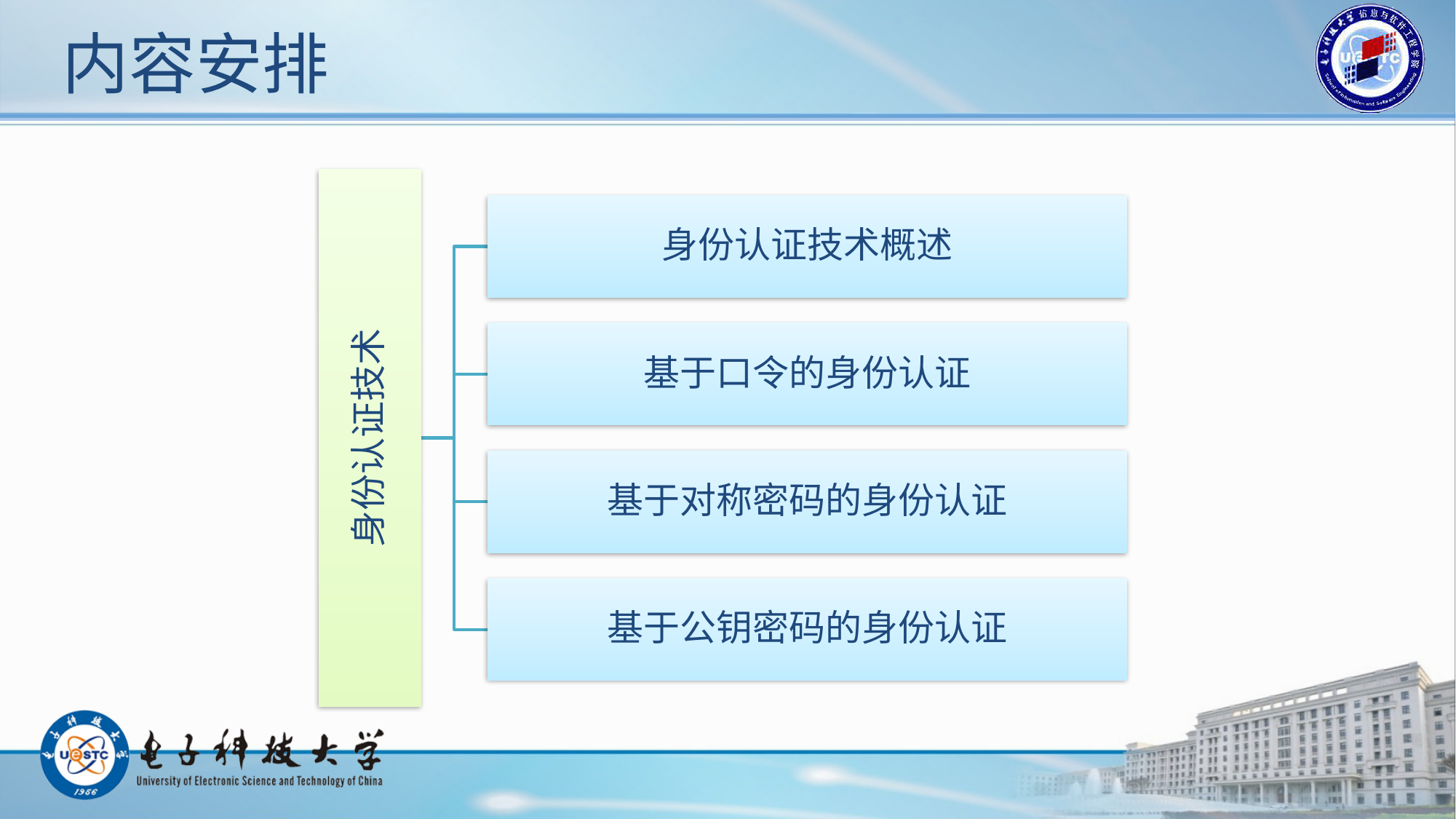

# 内容安排

身份认证技术
身份认证技术概述
基于口令的身份认证
基于对称密码的身份认证
基于公钥密码的身份认证